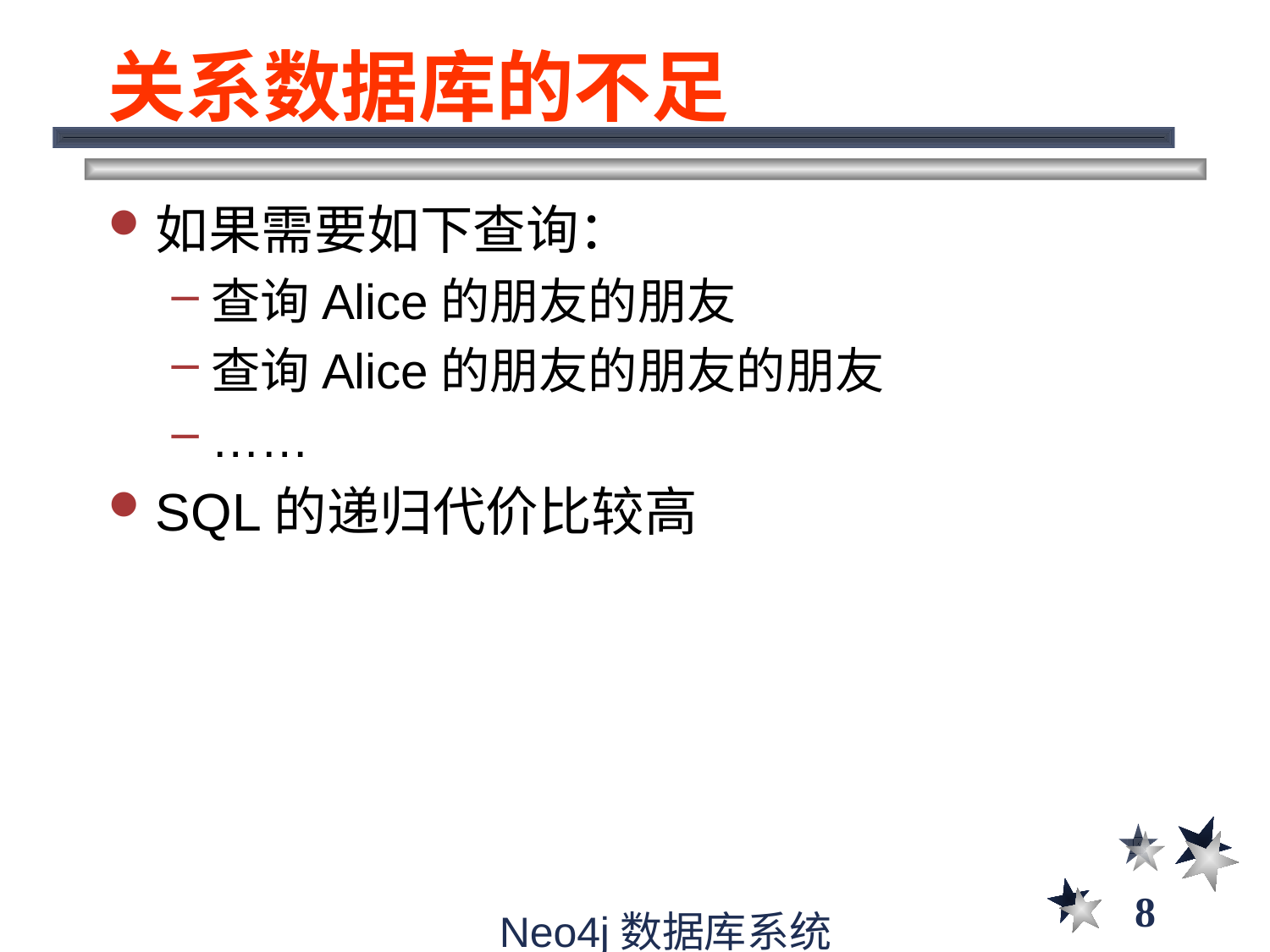

# 关系数据库的不足
如果需要如下查询：
查询Alice的朋友的朋友
查询Alice的朋友的朋友的朋友
……
SQL的递归代价比较高
8
Neo4j数据库系统